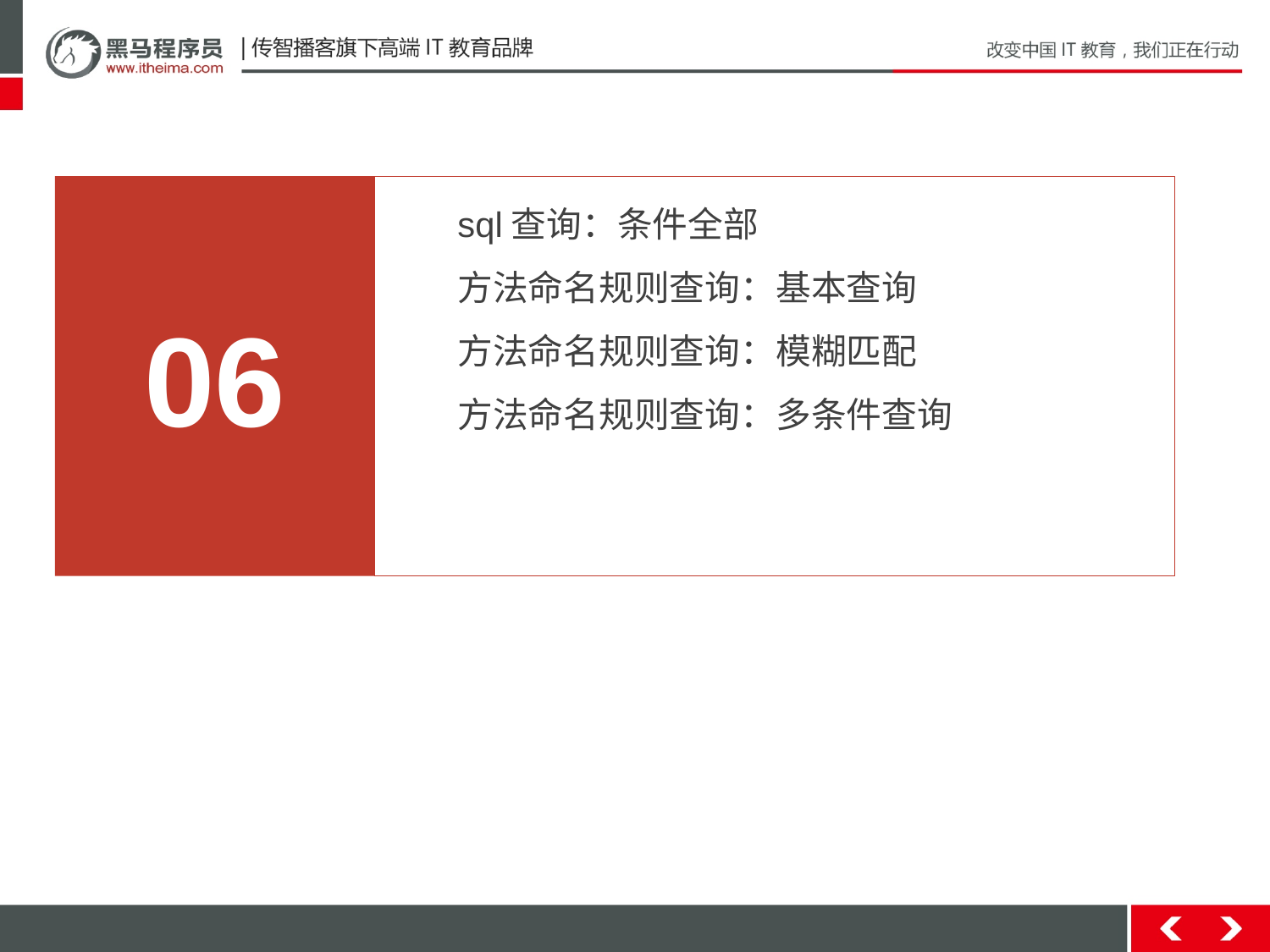

06

sql查询：条件全部
方法命名规则查询：基本查询
方法命名规则查询：模糊匹配
方法命名规则查询：多条件查询